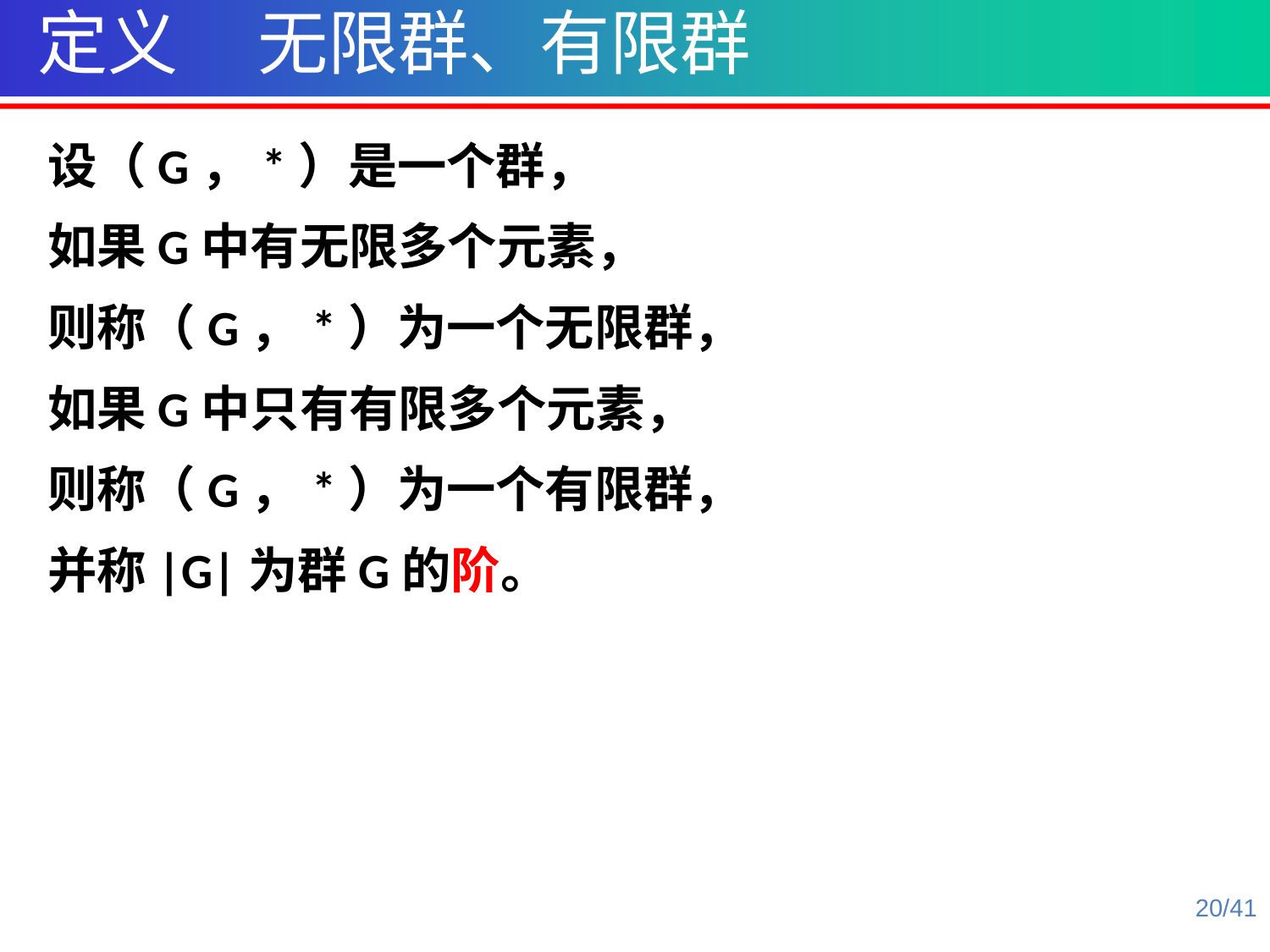

定义     无限群、有限群
设（G，*）是一个群，
如果G中有无限多个元素，
则称（G，*）为一个无限群，
如果G中只有有限多个元素，
则称（G，*）为一个有限群，
并称|G|为群G的阶。
20/41